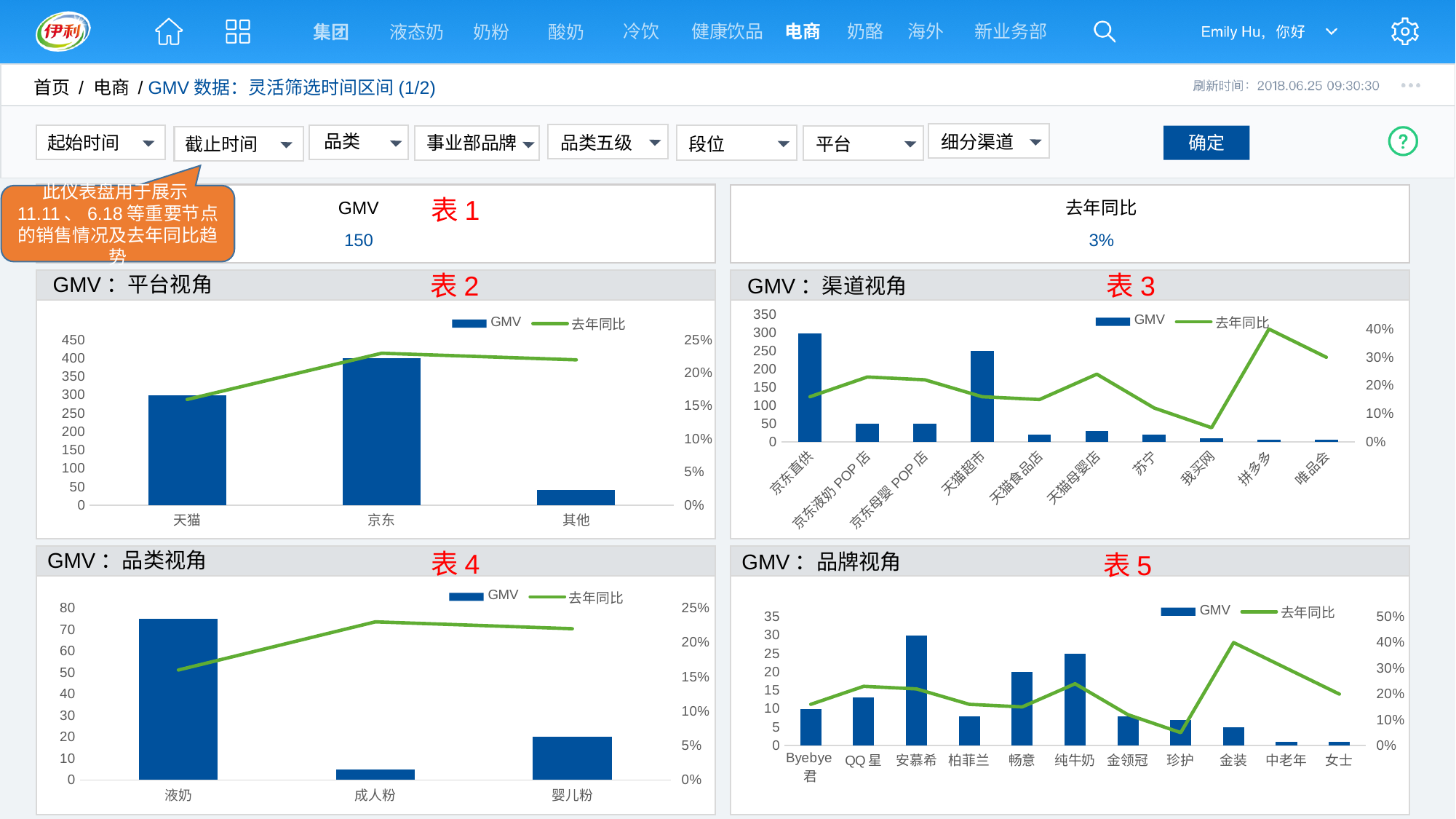

冷饮
健康饮品
电商
海外
新业务部
奶酪
集团
液态奶
奶粉
酸奶
首页 / 电商 / GMV数据：灵活筛选时间区间(1/2)

品类

细分渠道

确定
起始时间

品类五级

事业部品牌

段位
截止时间
平台

此仪表盘用于展示11.11、6.18等重要节点的销售情况及去年同比趋势
表1
去年同比
GMV
3%

150
表2
表3
GMV：平台视角
GMV：渠道视角

### Chart

| Category | GMV | 去年同比 |
|---|---|---|
| 京东直供 | 300.0 | 0.16 |
| 京东液奶POP店 | 50.0 | 0.23 |
| 京东母婴POP店 | 50.0 | 0.22 |
| 天猫超市 | 250.0 | 0.15999999999999992 |
| 天猫食品店 | 20.0 | 0.1499999999999999 |
| 天猫母婴店 | 30.0 | 0.24 |
| 苏宁 | 20.0 | 0.12 |
| 我买网 | 10.0 | 0.04999999999999993 |
| 拼多多 | 6.0 | 0.3999999999999999 |
| 唯品会 | 5.0 | 0.30000000000000004 |

### Chart

| Category | GMV | 去年同比 |
|---|---|---|
| 天猫 | 300.0 | 0.16 |
| 京东 | 400.0 | 0.23 |
| 其他 | 41.0 | 0.22 |
表4
表5
GMV：品类视角
GMV：品牌视角

### Chart

| Category | GMV | 去年同比 |
|---|---|---|
| 液奶 | 75.0 | 0.16 |
| 成人粉 | 5.0 | 0.23 |
| 婴儿粉 | 20.0 | 0.22 |

### Chart

| Category | GMV | 去年同比 |
|---|---|---|
| Byebye君 | 10.0 | 0.16 |
| QQ星 | 13.0 | 0.23 |
| 安慕希 | 30.0 | 0.22 |
| 柏菲兰 | 8.0 | 0.15999999999999992 |
| 畅意 | 20.0 | 0.1499999999999999 |
| 纯牛奶 | 25.0 | 0.24 |
| 金领冠 | 8.0 | 0.12 |
| 珍护 | 7.0 | 0.04999999999999993 |
| 金装 | 5.0 | 0.3999999999999999 |
| 中老年 | 1.0 | 0.30000000000000004 |
| 女士 | 1.0 | 0.2 |